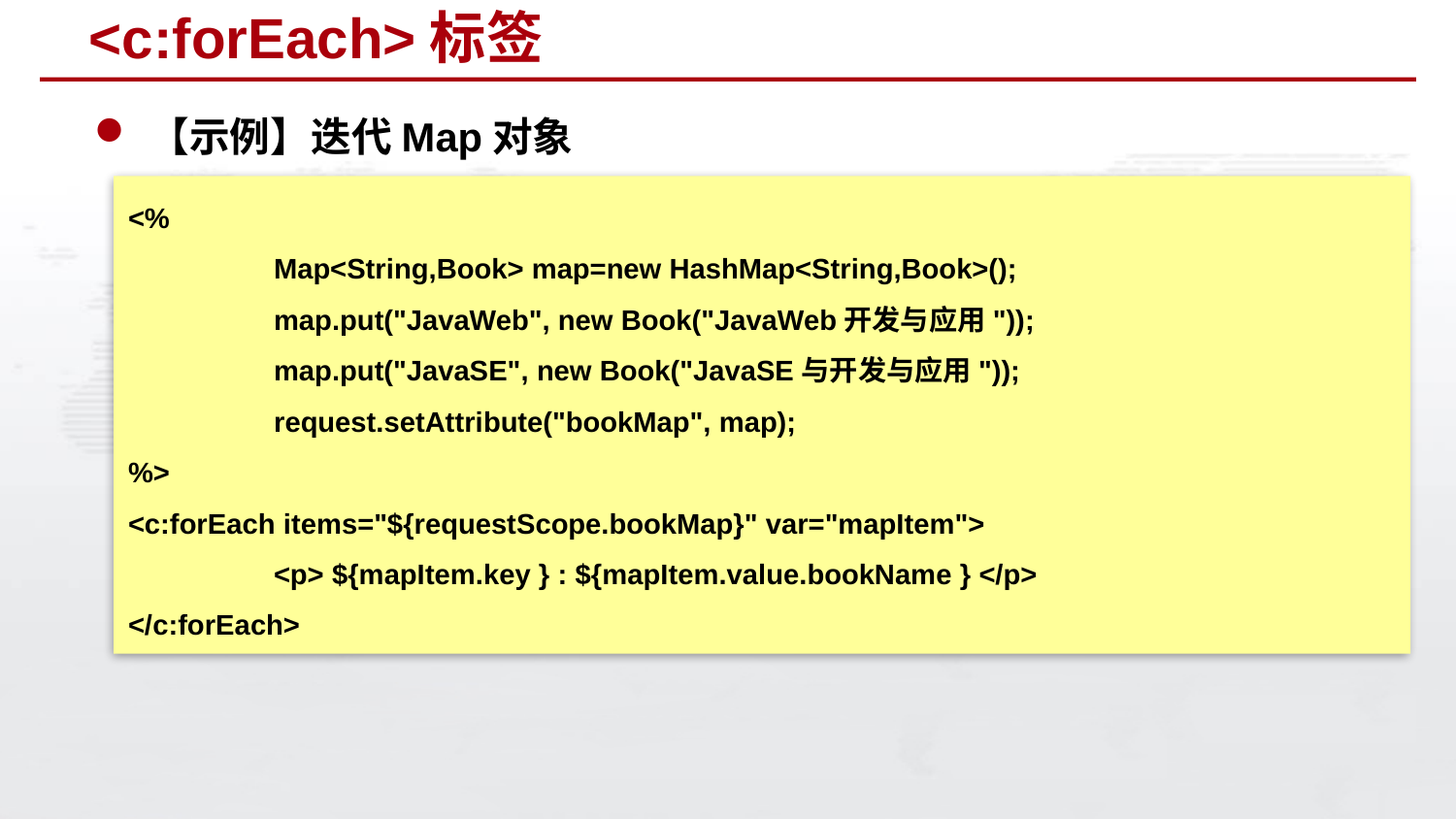

# <c:forEach>标签
【示例】迭代Map对象
<%
	Map<String,Book> map=new HashMap<String,Book>();
	map.put("JavaWeb", new Book("JavaWeb开发与应用"));
	map.put("JavaSE", new Book("JavaSE与开发与应用"));
	request.setAttribute("bookMap", map);
%>
<c:forEach items="${requestScope.bookMap}" var="mapItem">
	<p> ${mapItem.key } : ${mapItem.value.bookName } </p>
</c:forEach>